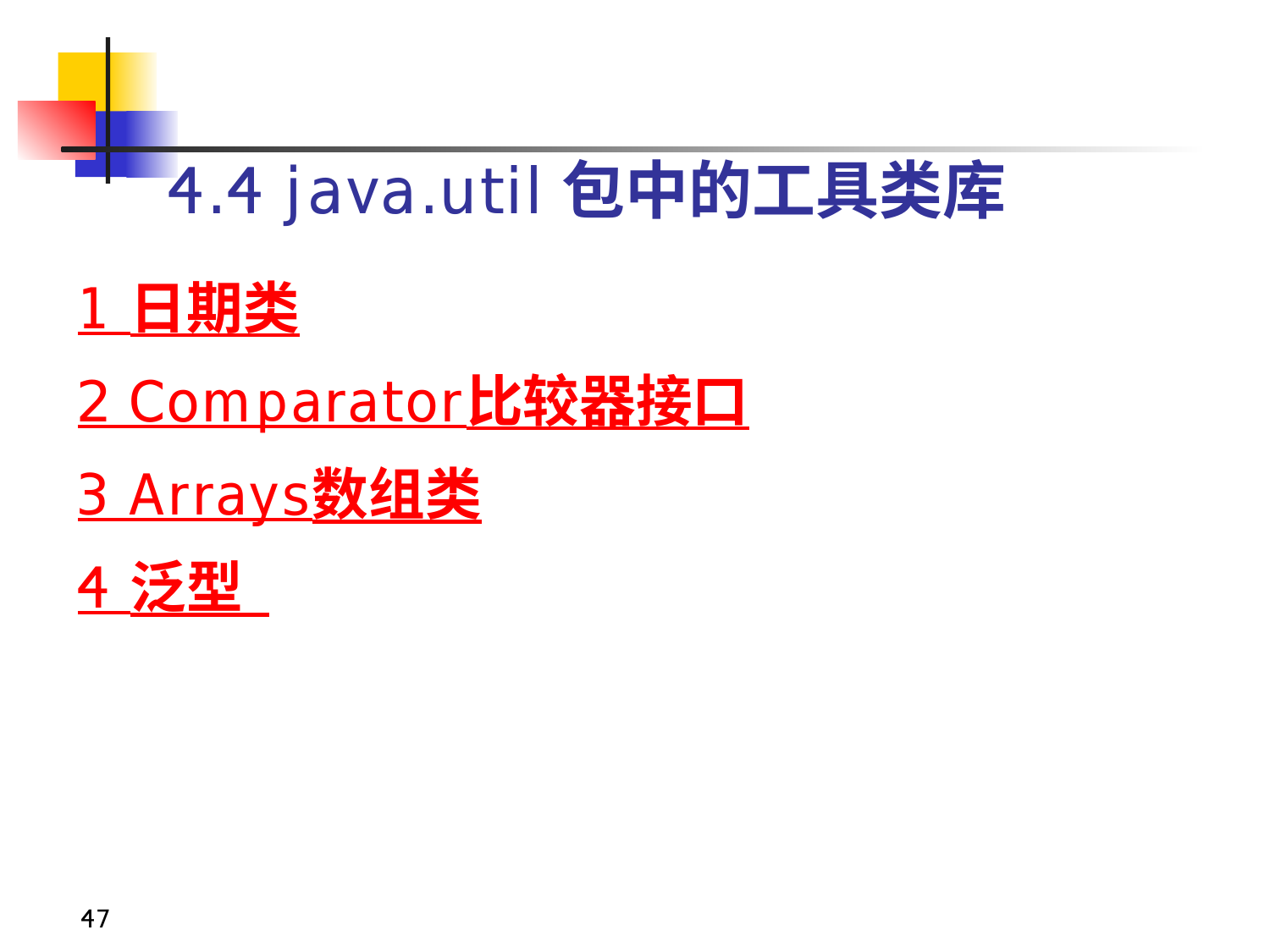

# 4.4 java.util包中的工具类库
1 日期类
2 Comparator比较器接口
3 Arrays数组类
4 泛型
47